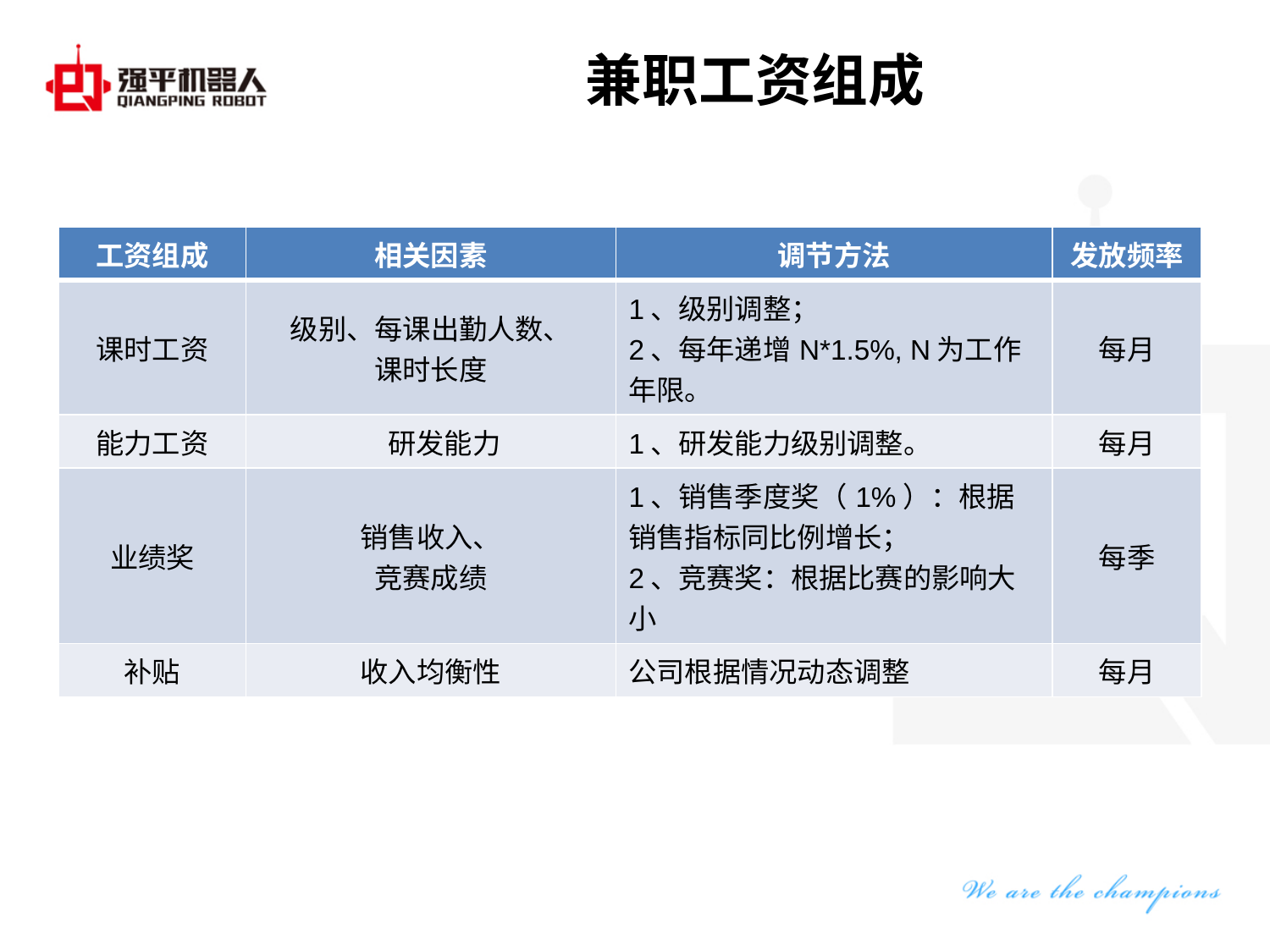

# 兼职工资组成
| 工资组成 | 相关因素 | 调节方法 | 发放频率 |
| --- | --- | --- | --- |
| 课时工资 | 级别、每课出勤人数、 课时长度 | 1、级别调整； 2、每年递增N\*1.5%, N为工作年限。 | 每月 |
| 能力工资 | 研发能力 | 1、研发能力级别调整。 | 每月 |
| 业绩奖 | 销售收入、 竞赛成绩 | 1、销售季度奖（1%）：根据销售指标同比例增长； 2、竞赛奖：根据比赛的影响大小 | 每季 |
| 补贴 | 收入均衡性 | 公司根据情况动态调整 | 每月 |